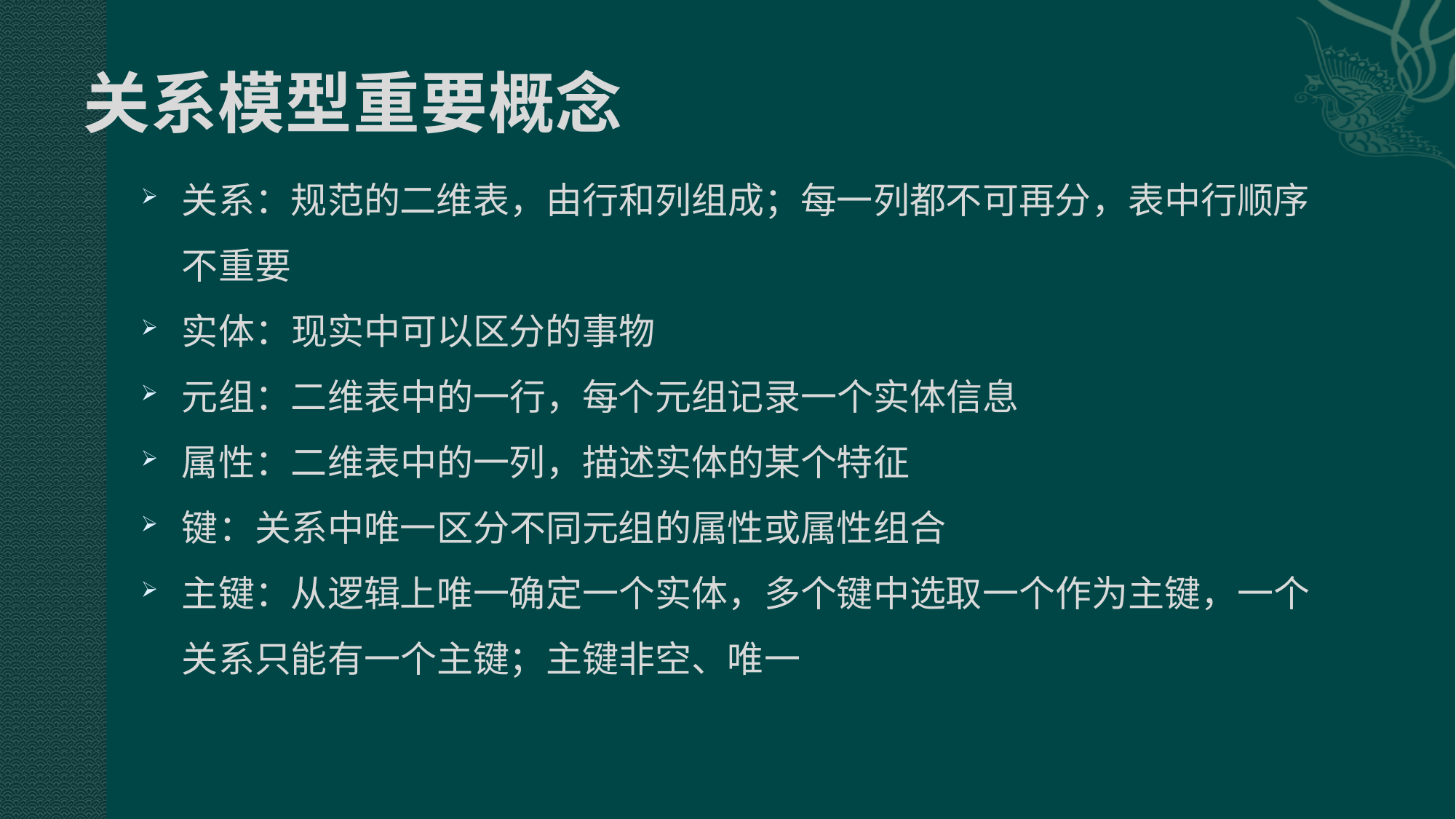

# 关系模型重要概念
关系：规范的二维表，由行和列组成；每一列都不可再分，表中行顺序不重要
实体：现实中可以区分的事物
元组：二维表中的一行，每个元组记录一个实体信息
属性：二维表中的一列，描述实体的某个特征
键：关系中唯一区分不同元组的属性或属性组合
主键：从逻辑上唯一确定一个实体，多个键中选取一个作为主键，一个关系只能有一个主键；主键非空、唯一